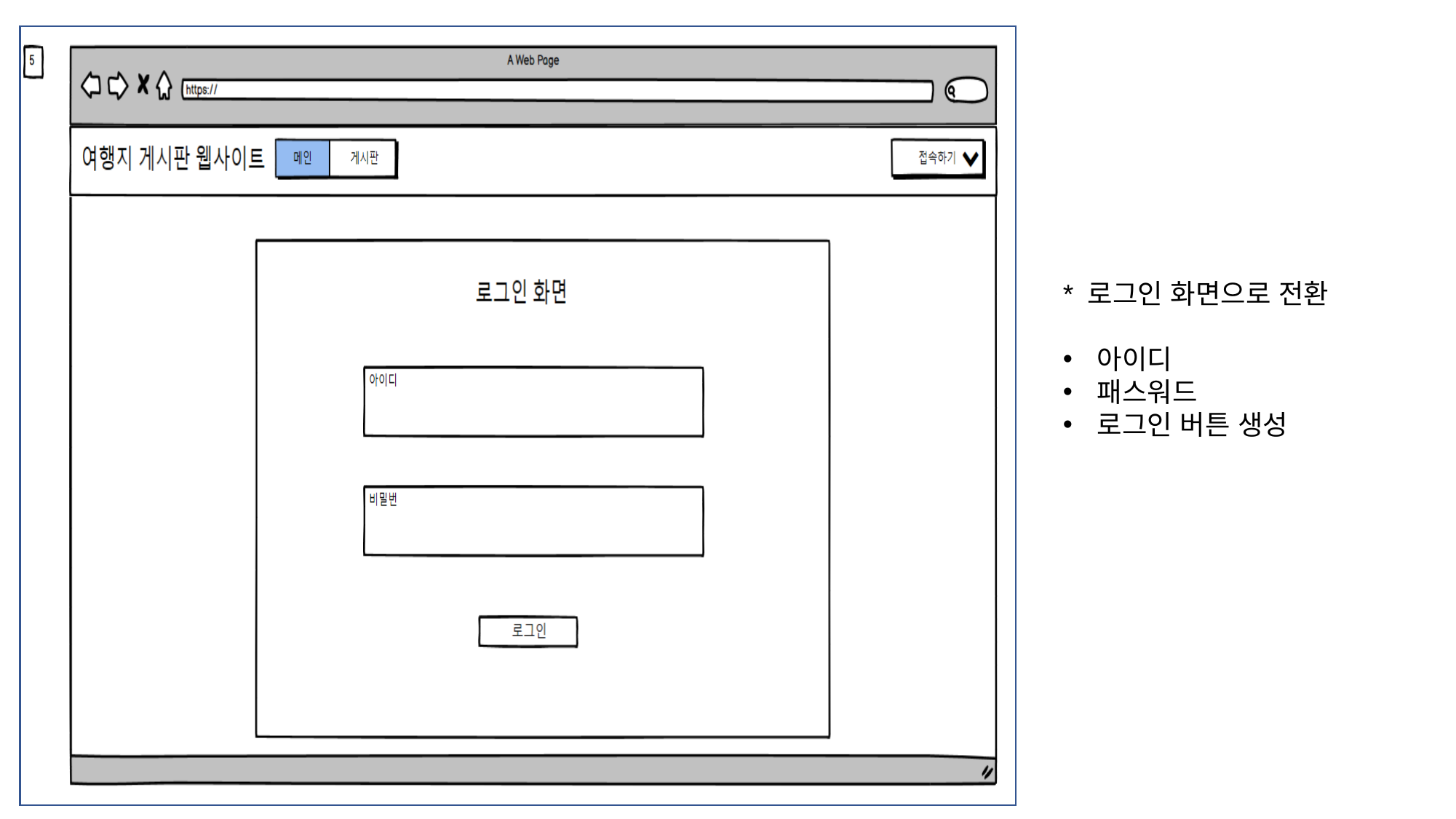

* 로그인 화면으로 전환

아이디
패스워드
로그인 버튼 생성